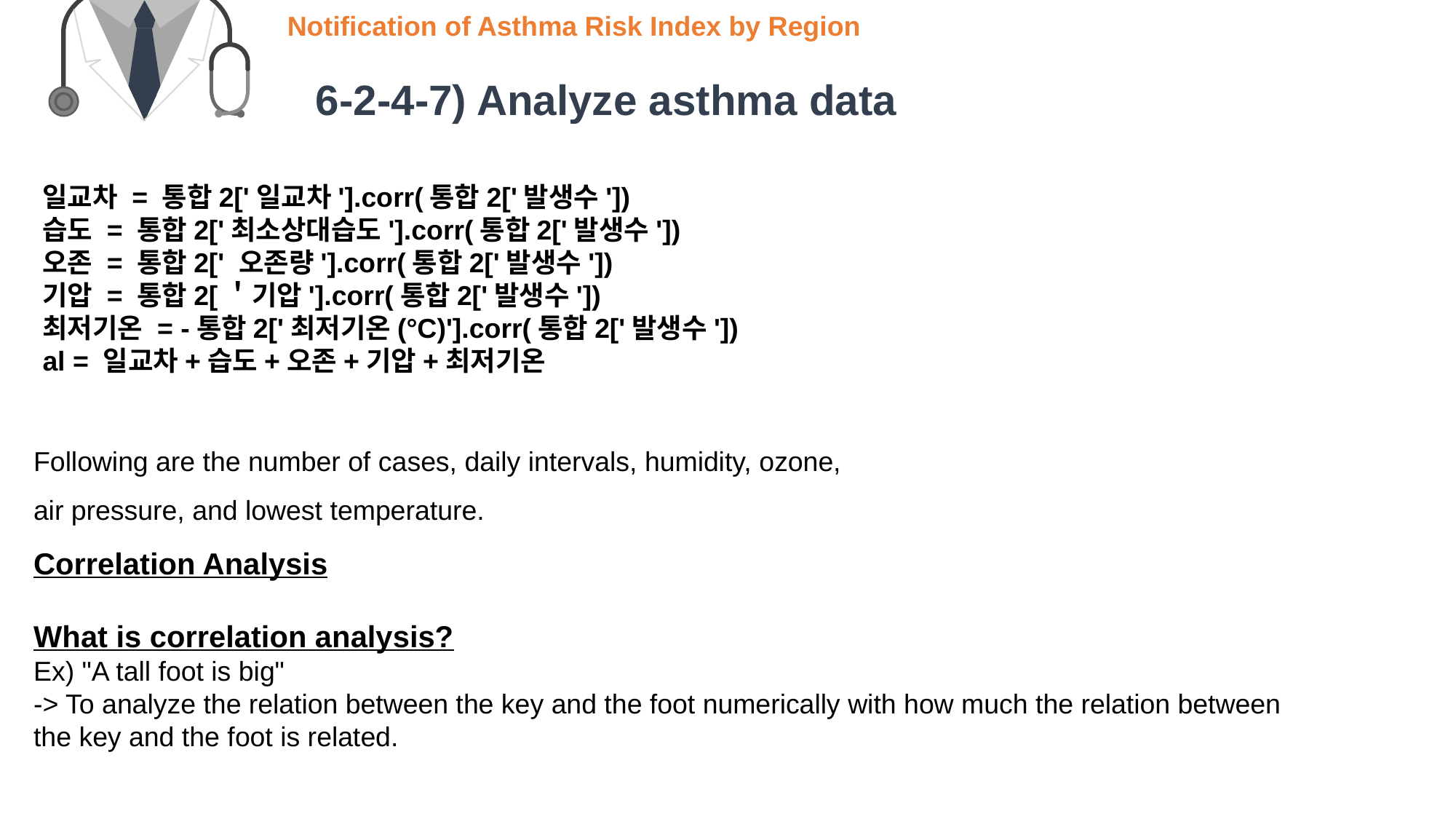

Notification of Asthma Risk Index by Region
6-2-4-7) Analyze asthma data
일교차 = 통합2['일교차'].corr(통합2['발생수'])
습도 = 통합2['최소상대습도'].corr(통합2['발생수'])
오존 = 통합2[' 오존량'].corr(통합2['발생수'])
기압 = 통합2[＇기압'].corr(통합2['발생수'])
최저기온 = -통합2['최저기온(°C)'].corr(통합2['발생수'])
al = 일교차+습도+오존+기압+최저기온
Following are the number of cases, daily intervals, humidity, ozone, air pressure, and lowest temperature.
Correlation Analysis
What is correlation analysis?
Ex) "A tall foot is big"
-> To analyze the relation between the key and the foot numerically with how much the relation between the key and the foot is related.
상관관계분석이란?
Ex)’키가 크면 발이크다’ -> 키와 발의 관계가 얼마나 관련된 관계를 가지고 수치로 관련성을 분석하는 것